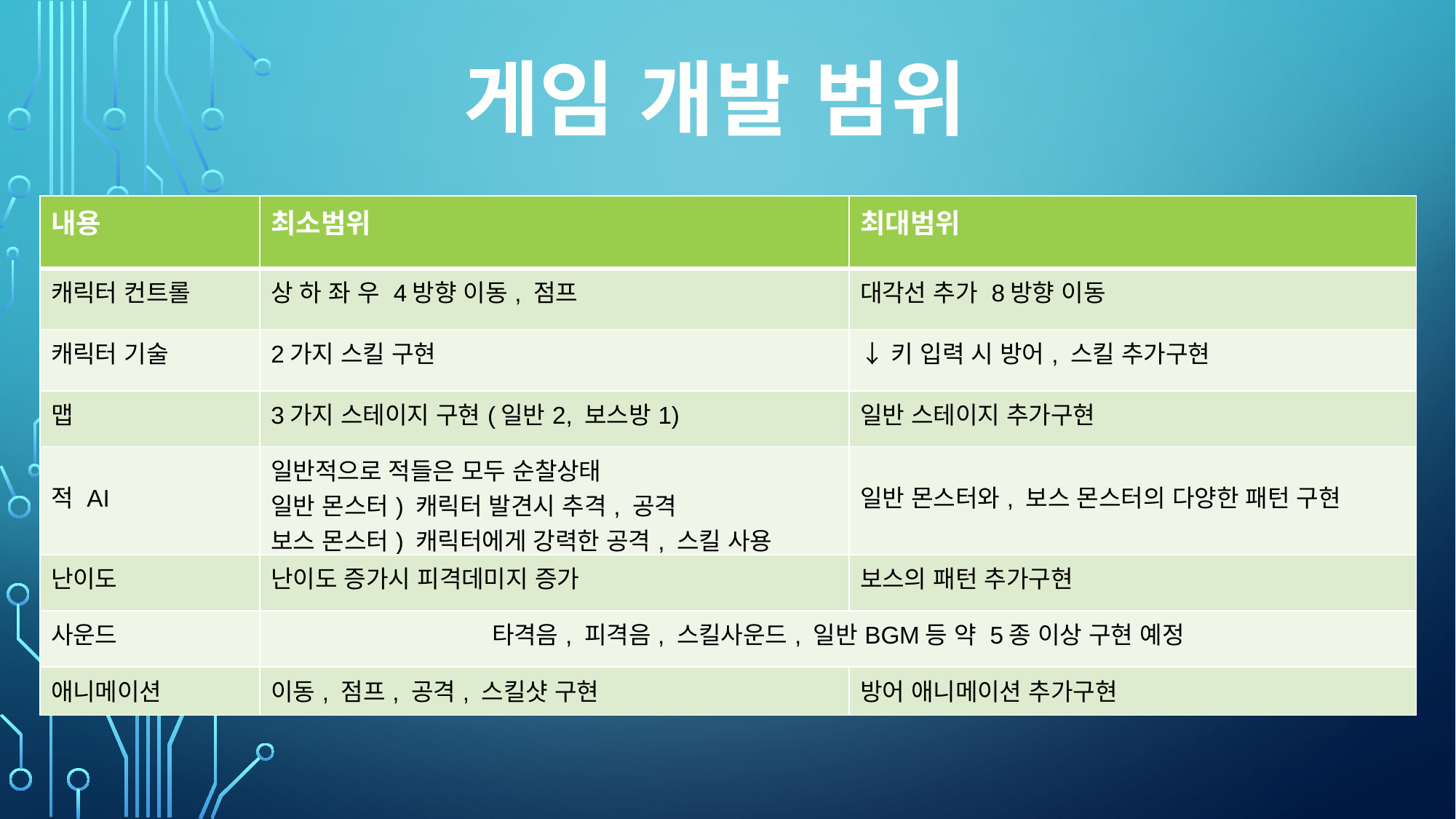

게임 개발 범위
| 내용 | 최소범위 | 최대범위 |
| --- | --- | --- |
| 캐릭터 컨트롤 | 상 하 좌 우 4방향 이동, 점프 | 대각선 추가 8방향 이동 |
| 캐릭터 기술 | 2가지 스킬 구현 | ↓키 입력 시 방어, 스킬 추가구현 |
| 맵 | 3가지 스테이지 구현(일반2, 보스방1) | 일반 스테이지 추가구현 |
| 적 AI | 일반적으로 적들은 모두 순찰상태 일반 몬스터) 캐릭터 발견시 추격, 공격 보스 몬스터) 캐릭터에게 강력한 공격, 스킬 사용 | 일반 몬스터와, 보스 몬스터의 다양한 패턴 구현 |
| 난이도 | 난이도 증가시 피격데미지 증가 | 보스의 패턴 추가구현 |
| 사운드 | 타격음, 피격음, 스킬사운드, 일반BGM등 약 5종 이상 구현 예정 |  |
| 애니메이션 | 이동, 점프, 공격, 스킬샷 구현 | 방어 애니메이션 추가구현 |